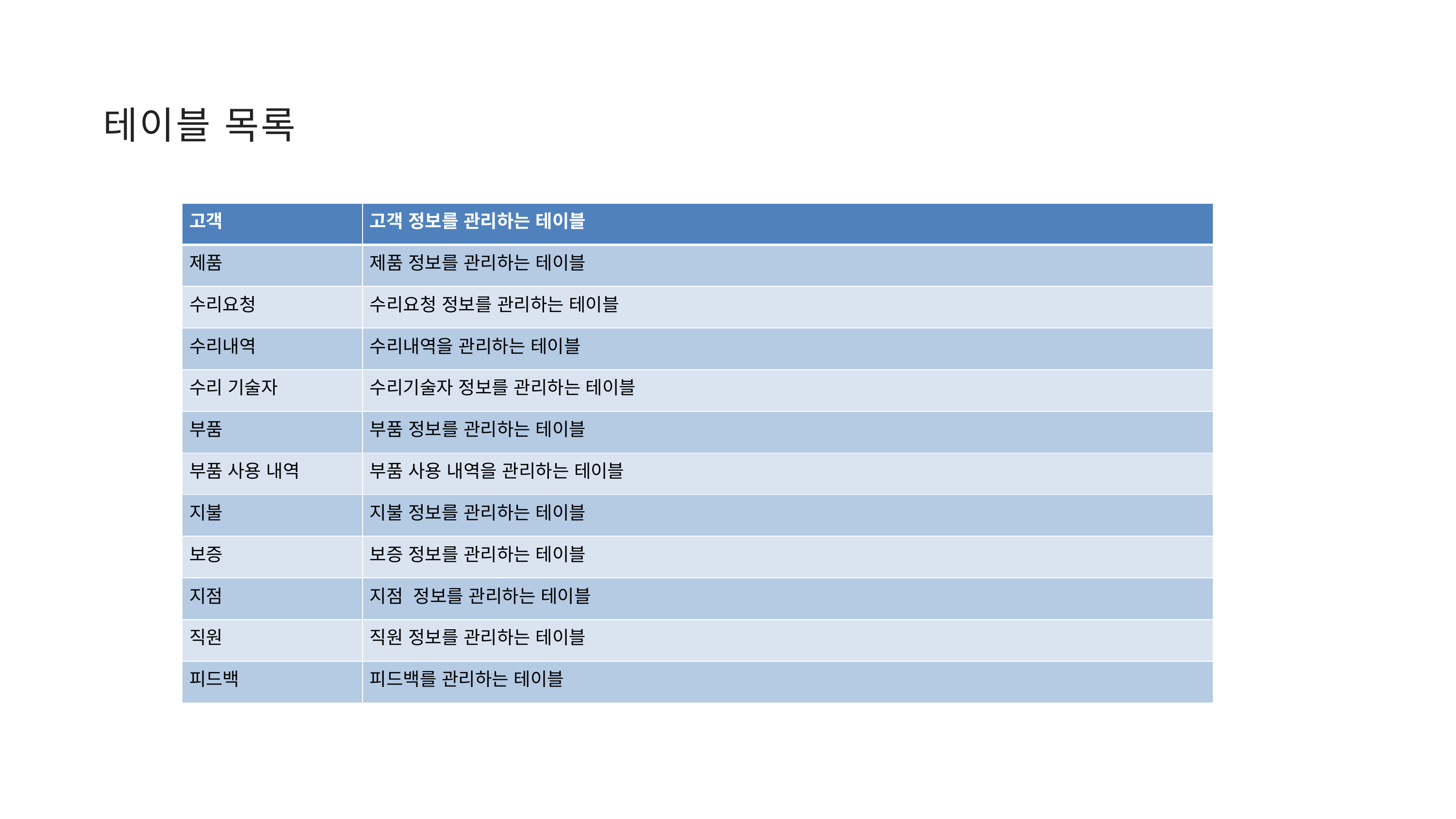

테이블 목록
| 고객 | 고객 정보를 관리하는 테이블 |
| --- | --- |
| 제품 | 제품 정보를 관리하는 테이블 |
| 수리요청 | 수리요청 정보를 관리하는 테이블 |
| 수리내역 | 수리내역을 관리하는 테이블 |
| 수리 기술자 | 수리기술자 정보를 관리하는 테이블 |
| 부품 | 부품 정보를 관리하는 테이블 |
| 부품 사용 내역 | 부품 사용 내역을 관리하는 테이블 |
| 지불 | 지불 정보를 관리하는 테이블 |
| 보증 | 보증 정보를 관리하는 테이블 |
| 지점 | 지점 정보를 관리하는 테이블 |
| 직원 | 직원 정보를 관리하는 테이블 |
| 피드백 | 피드백를 관리하는 테이블 |